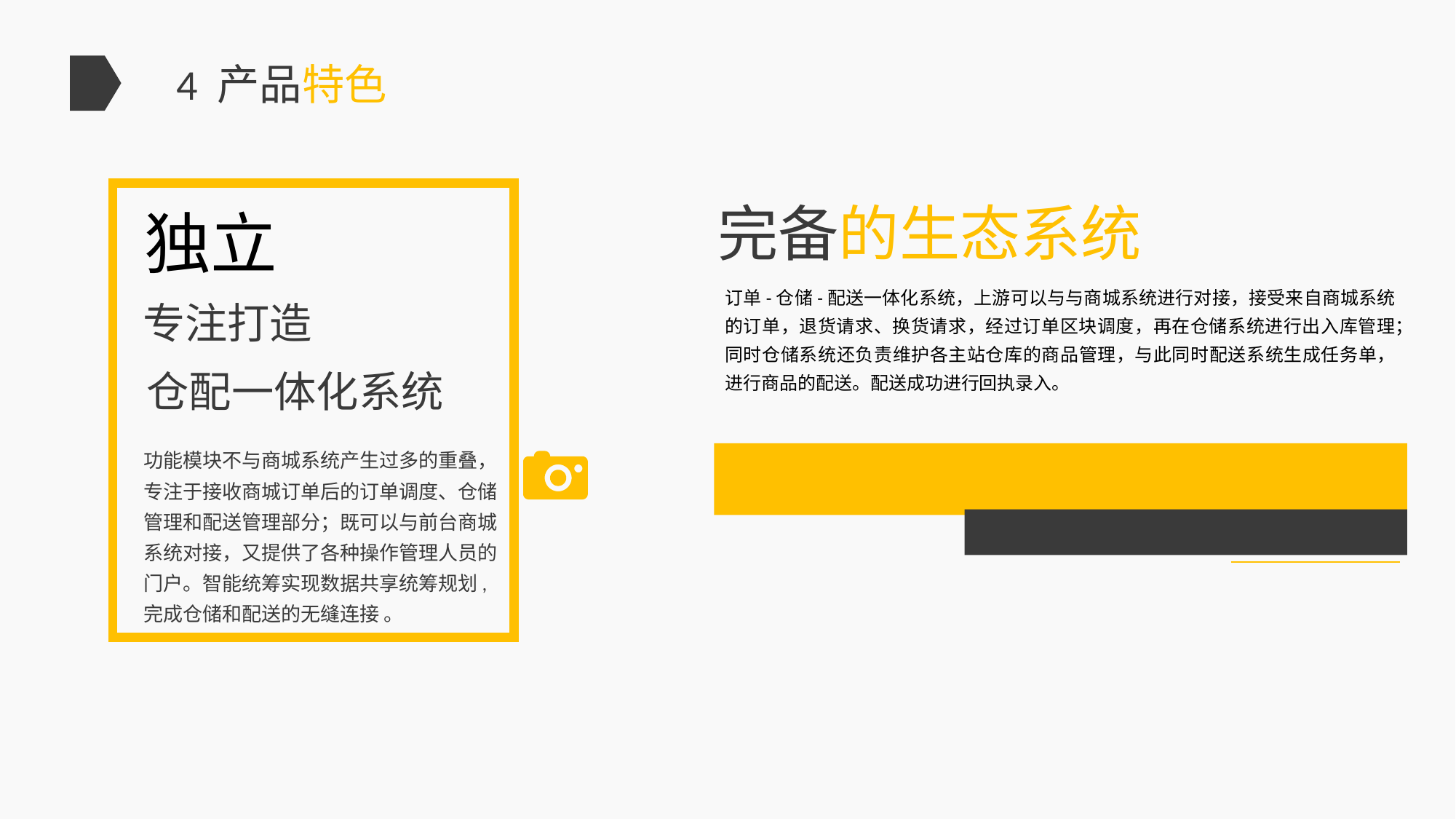

4 产品特色

完备的生态系统
独立
订单-仓储-配送一体化系统，上游可以与与商城系统进行对接，接受来自商城系统的订单，退货请求、换货请求，经过订单区块调度，再在仓储系统进行出入库管理；同时仓储系统还负责维护各主站仓库的商品管理，与此同时配送系统生成任务单，进行商品的配送。配送成功进行回执录入。
专注打造
仓配一体化系统
功能模块不与商城系统产生过多的重叠，专注于接收商城订单后的订单调度、仓储管理和配送管理部分；既可以与前台商城系统对接，又提供了各种操作管理人员的门户。智能统筹实现数据共享统筹规划,完成仓储和配送的无缝连接 。